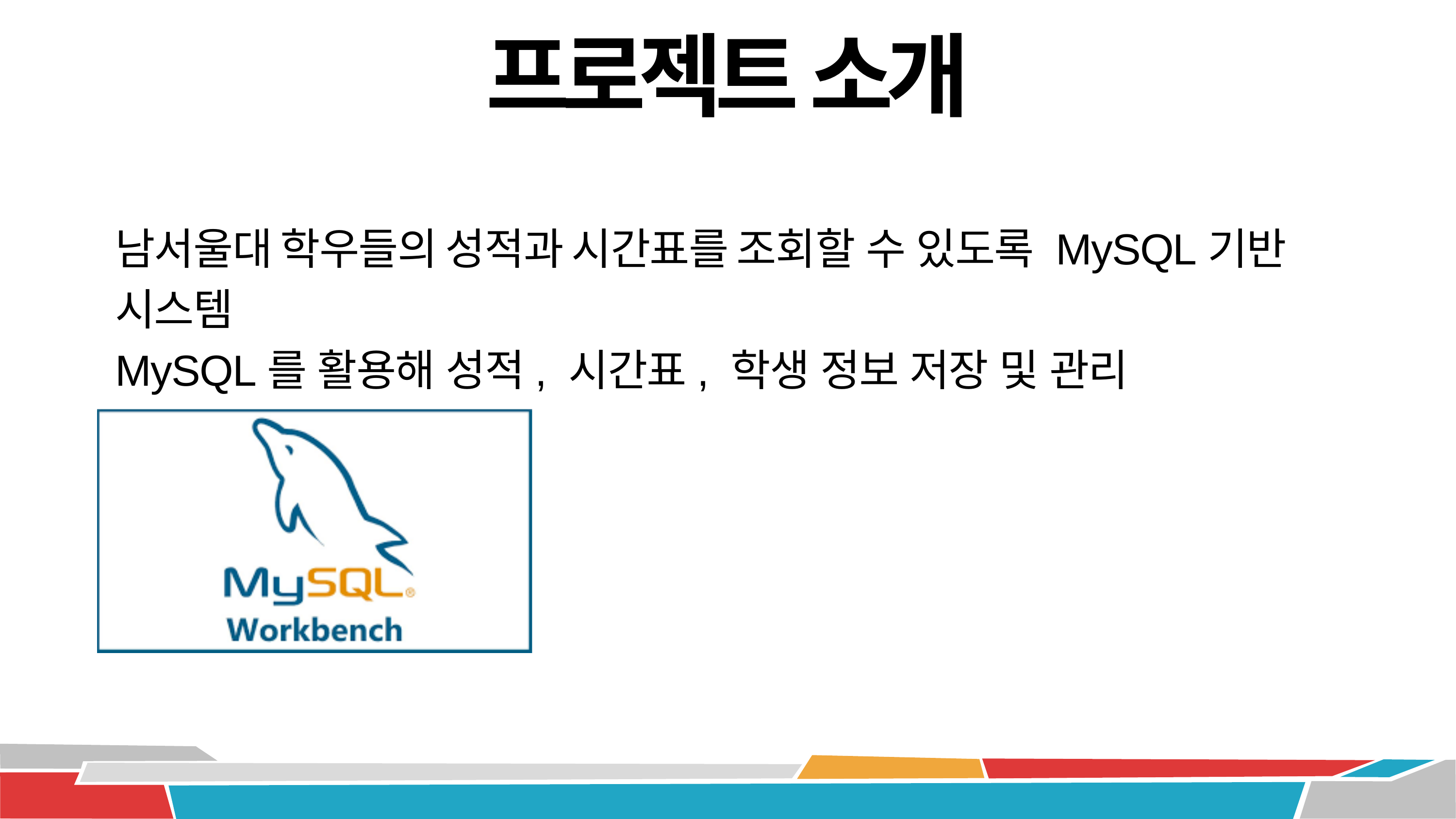

프로젝트 소개
남서울대 학우들의 성적과 시간표를 조회할 수 있도록 MySQL기반 시스템
MySQL를 활용해 성적, 시간표, 학생 정보 저장 및 관리